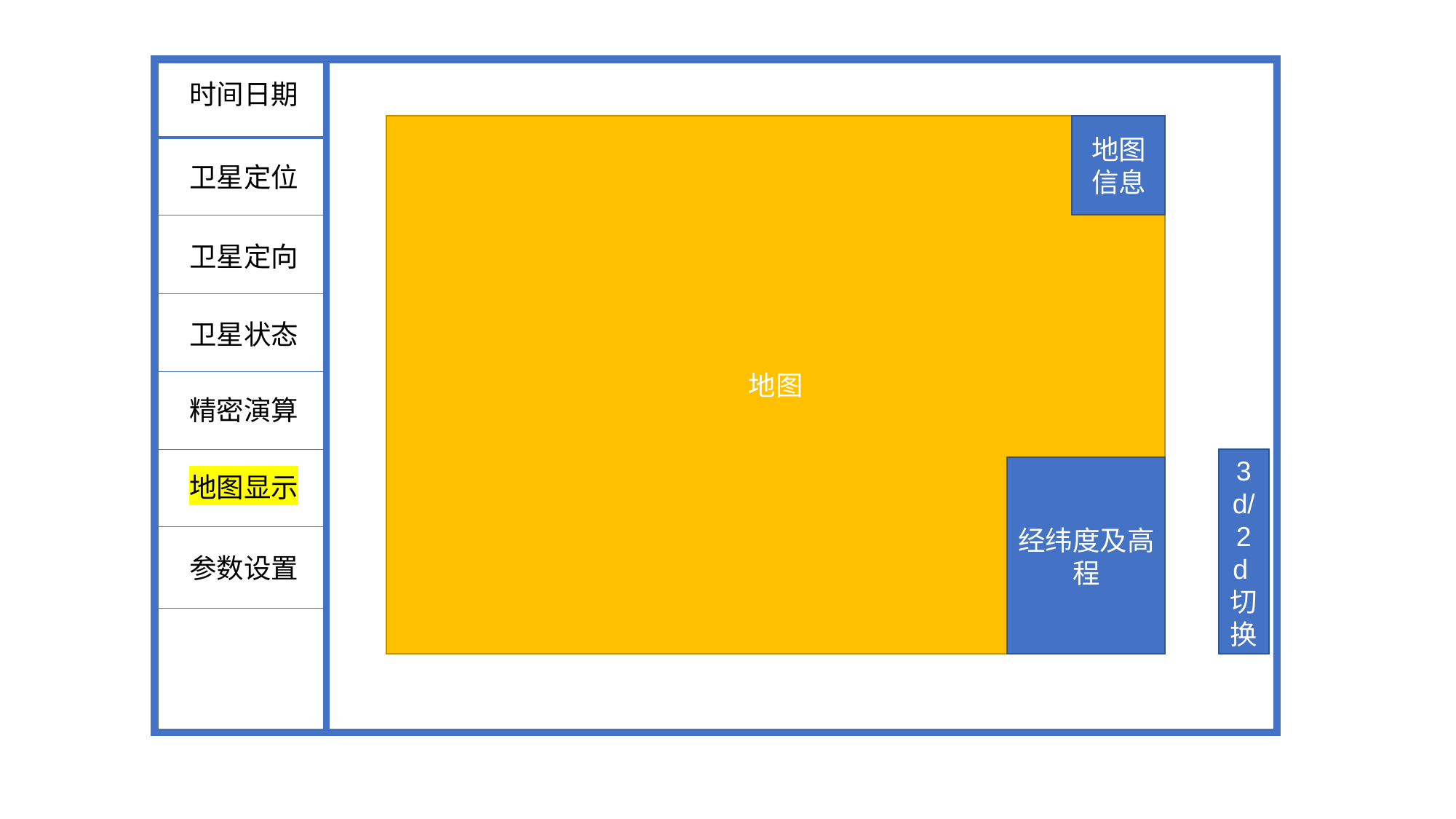

时间日期
地图
地图信息
卫星定位
卫星定向
卫星状态
精密演算
3d/2d切换
经纬度及高程
地图显示
参数设置